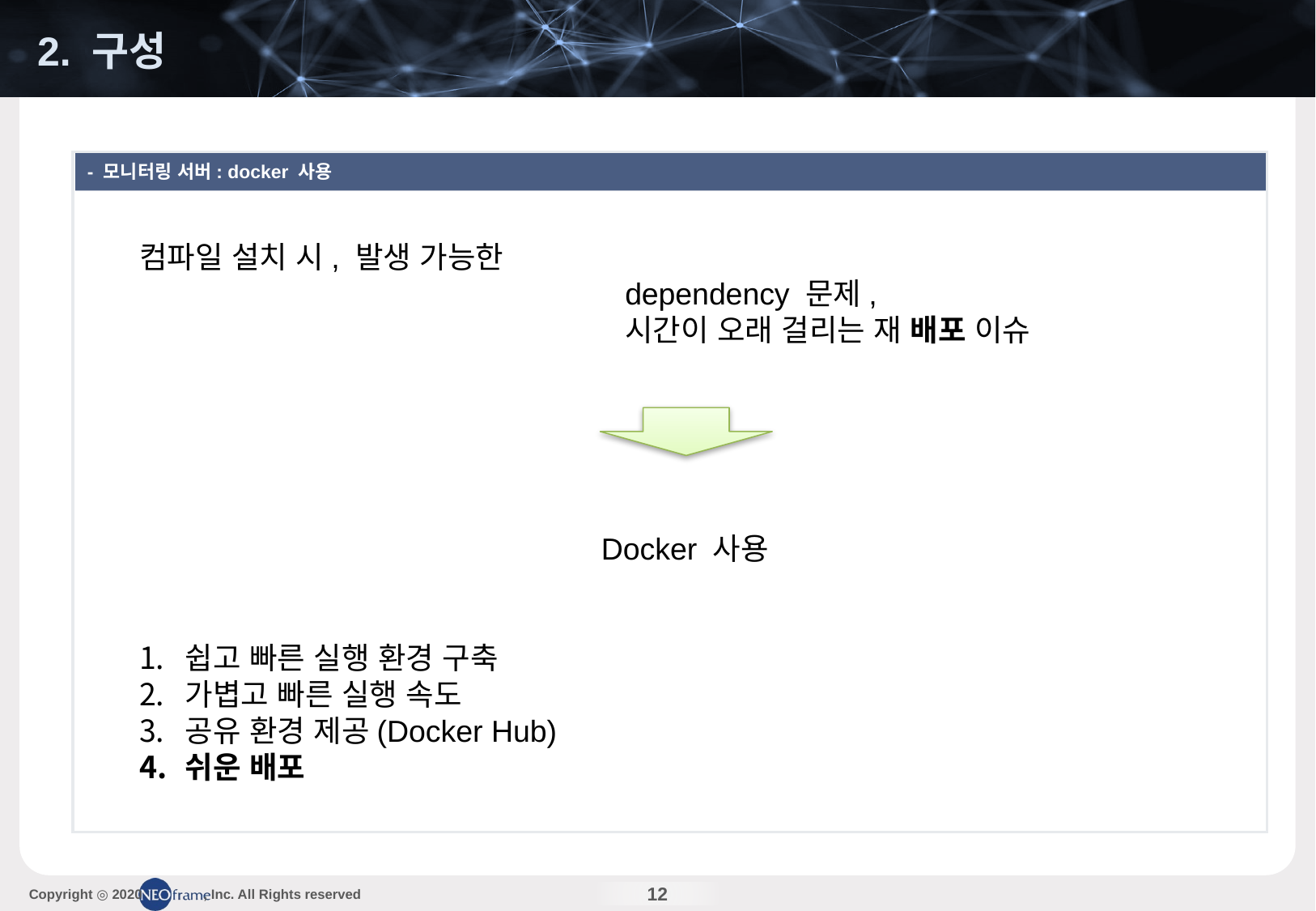

2. 구성
- 모니터링 서버: docker 사용

컴파일 설치 시, 발생 가능한
				dependency 문제,						시간이 오래 걸리는 재 배포 이슈

Docker 사용

쉽고 빠른 실행 환경 구축
가볍고 빠른 실행 속도
공유 환경 제공(Docker Hub)
쉬운 배포